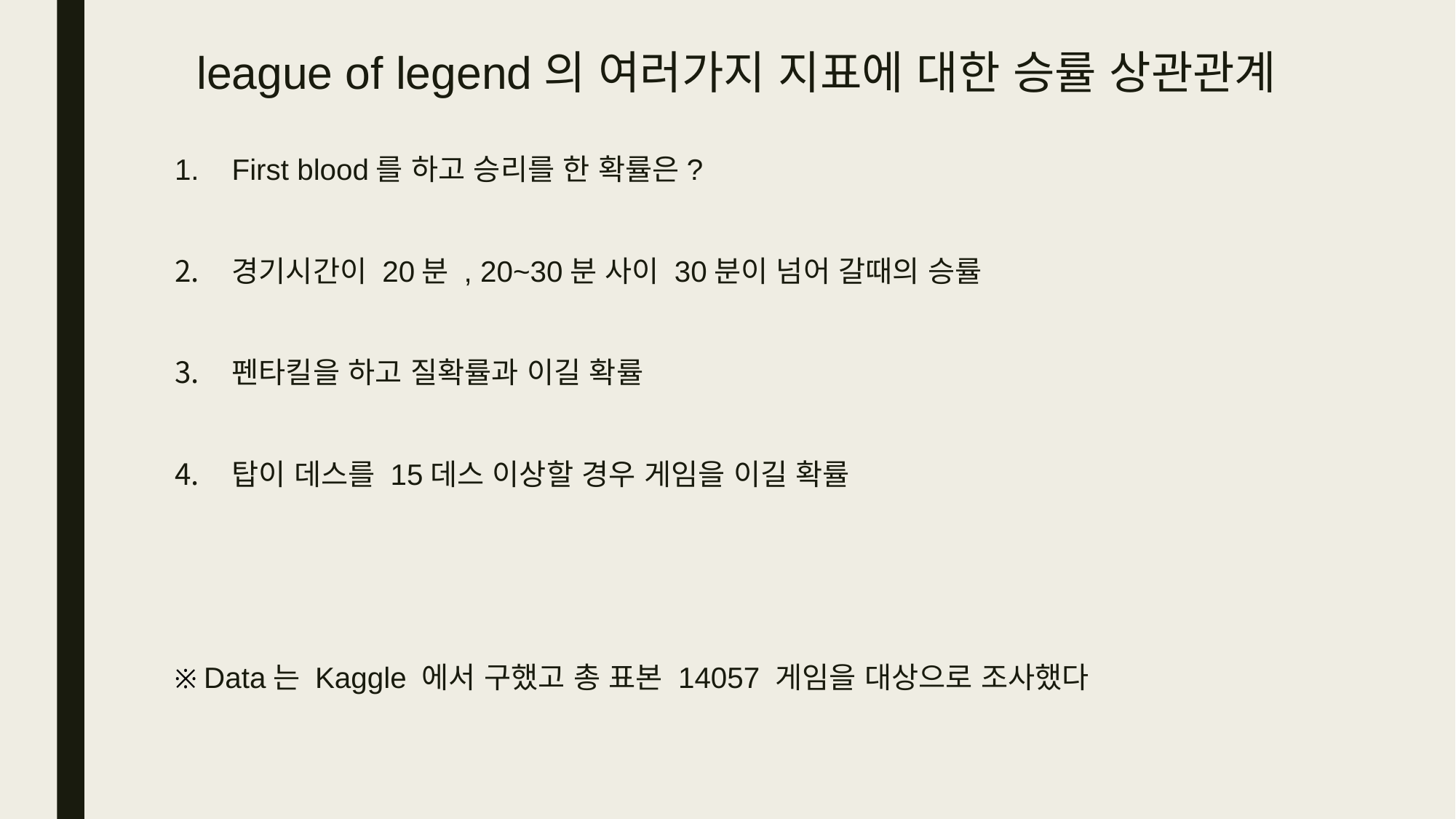

# league of legend의 여러가지 지표에 대한 승률 상관관계
First blood를 하고 승리를 한 확률은?

경기시간이 20분 , 20~30분 사이 30분이 넘어 갈때의 승률

펜타킬을 하고 질확률과 이길 확률

탑이 데스를 15데스 이상할 경우 게임을 이길 확률

※ Data는 Kaggle 에서 구했고 총 표본 14057 게임을 대상으로 조사했다